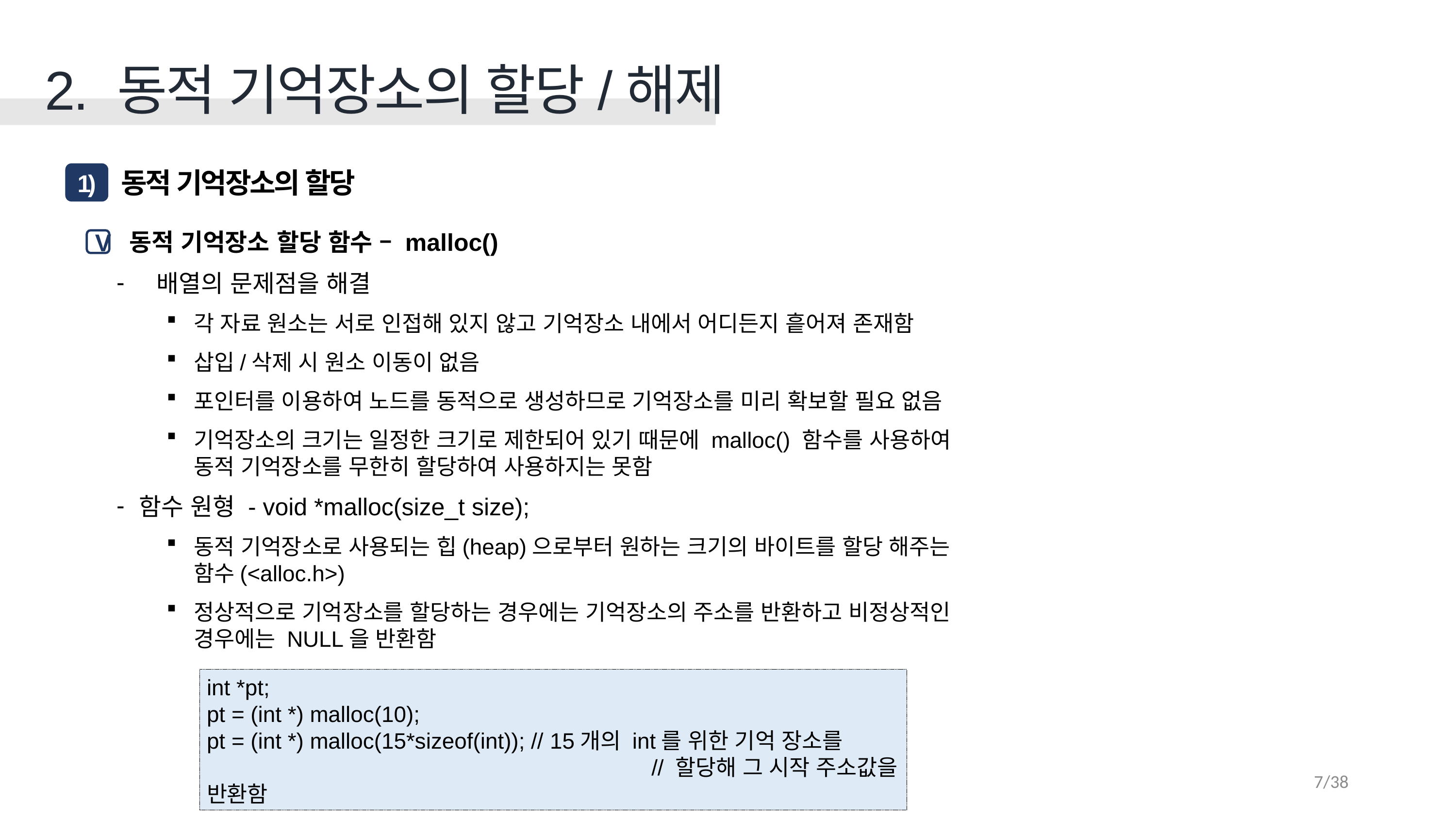

2. 동적 기억장소의 할당/해제

 동적 기억장소의 할당

1)
 동적 기억장소 할당 함수 – malloc()

 배열의 문제점을 해결

각 자료 원소는 서로 인접해 있지 않고 기억장소 내에서 어디든지 흩어져 존재함

삽입/삭제 시 원소 이동이 없음

포인터를 이용하여 노드를 동적으로 생성하므로 기억장소를 미리 확보할 필요 없음

기억장소의 크기는 일정한 크기로 제한되어 있기 때문에 malloc() 함수를 사용하여
동적 기억장소를 무한히 할당하여 사용하지는 못함

함수 원형 - void *malloc(size_t size);

동적 기억장소로 사용되는 힙(heap)으로부터 원하는 크기의 바이트를 할당 해주는 함수(<alloc.h>)

정상적으로 기억장소를 할당하는 경우에는 기억장소의 주소를 반환하고 비정상적인 경우에는 NULL을 반환함

V
int *pt;
pt = (int *) malloc(10);
pt = (int *) malloc(15*sizeof(int)); // 15개의 int를 위한 기억 장소를
                                                                       // 할당해 그 시작 주소값을 반환함
7/38